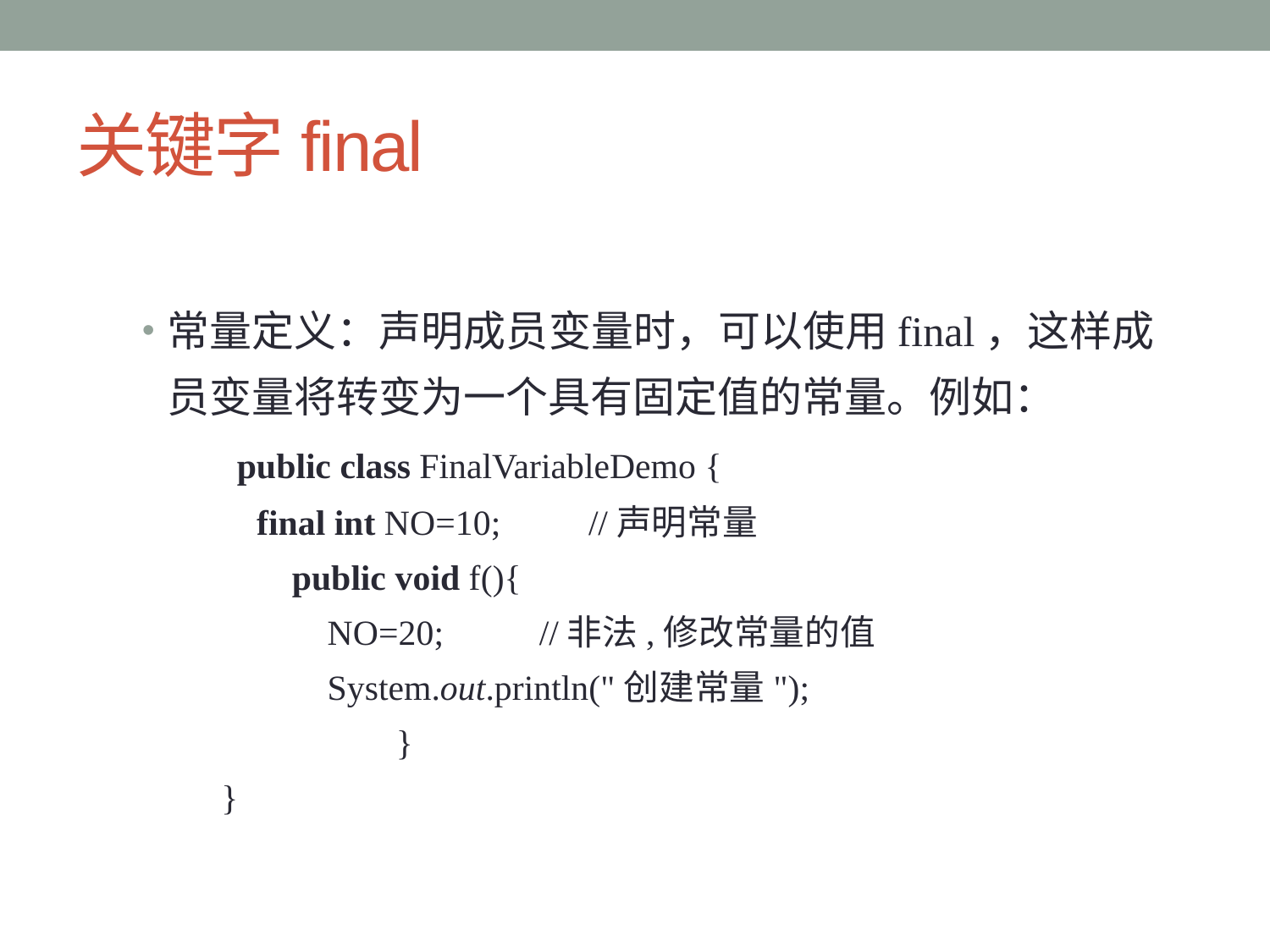

# 关键字final
常量定义：声明成员变量时，可以使用final，这样成员变量将转变为一个具有固定值的常量。例如：
　　public class FinalVariableDemo {
　　　final int NO=10;　　//声明常量
　　　　public void f(){
　　　　　NO=20;　　 //非法,修改常量的值
　　　　　System.out.println("创建常量");
		}
　　}